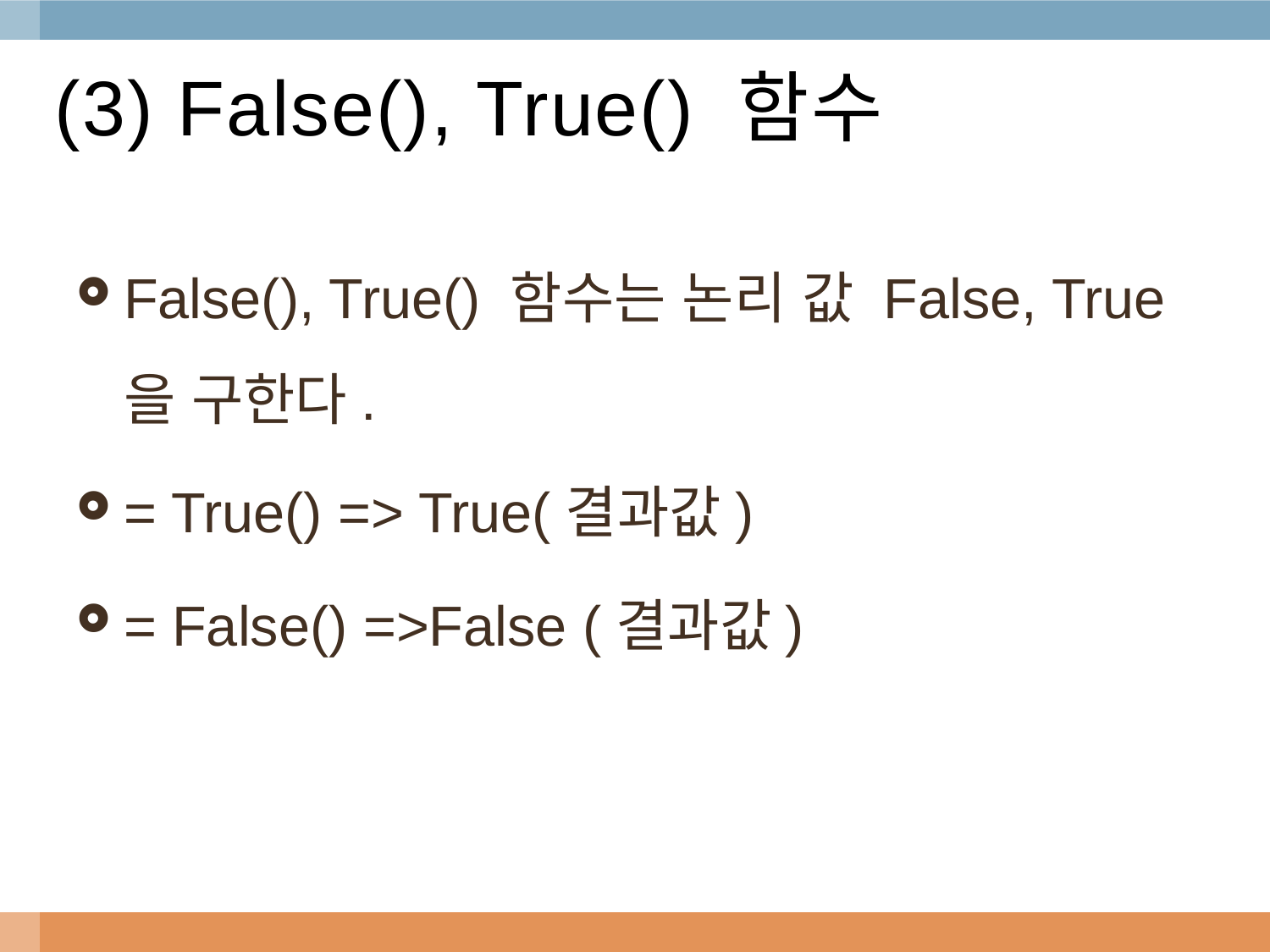

# (3) False(), True() 함수
False(), True() 함수는 논리 값 False, True을 구한다.
= True() => True(결과값)
= False() =>False (결과값)